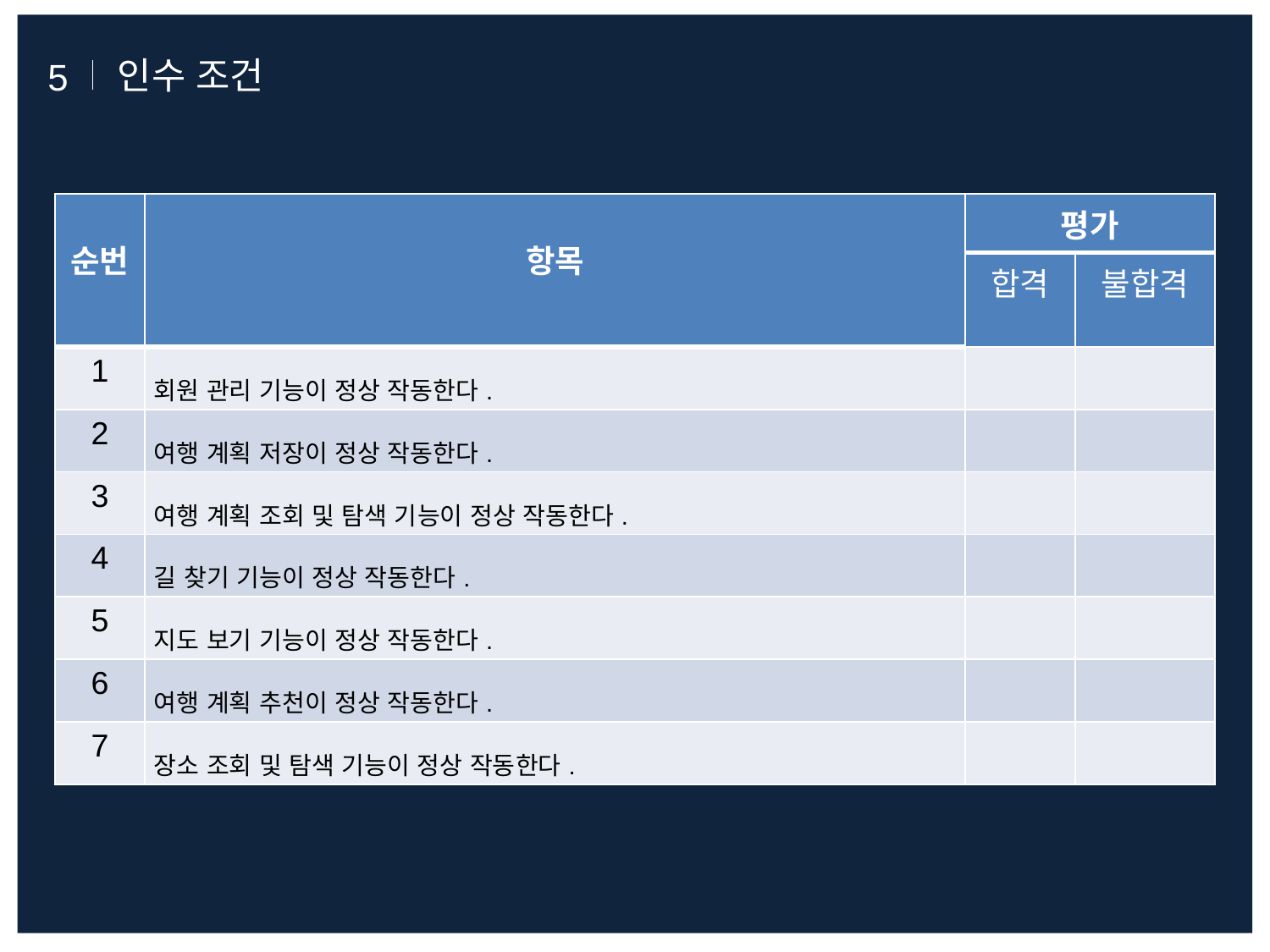

5
인수 조건
| 순번 | 항목 | 평가 |  |
| --- | --- | --- | --- |
|  |  | 합격 | 불합격 |
| 1 | 회원 관리 기능이 정상 작동한다. |  |  |
| 2 | 여행 계획 저장이 정상 작동한다. |  |  |
| 3 | 여행 계획 조회 및 탐색 기능이 정상 작동한다. |  |  |
| 4 | 길 찾기 기능이 정상 작동한다. |  |  |
| 5 | 지도 보기 기능이 정상 작동한다. |  |  |
| 6 | 여행 계획 추천이 정상 작동한다. |  |  |
| 7 | 장소 조회 및 탐색 기능이 정상 작동한다. |  |  |